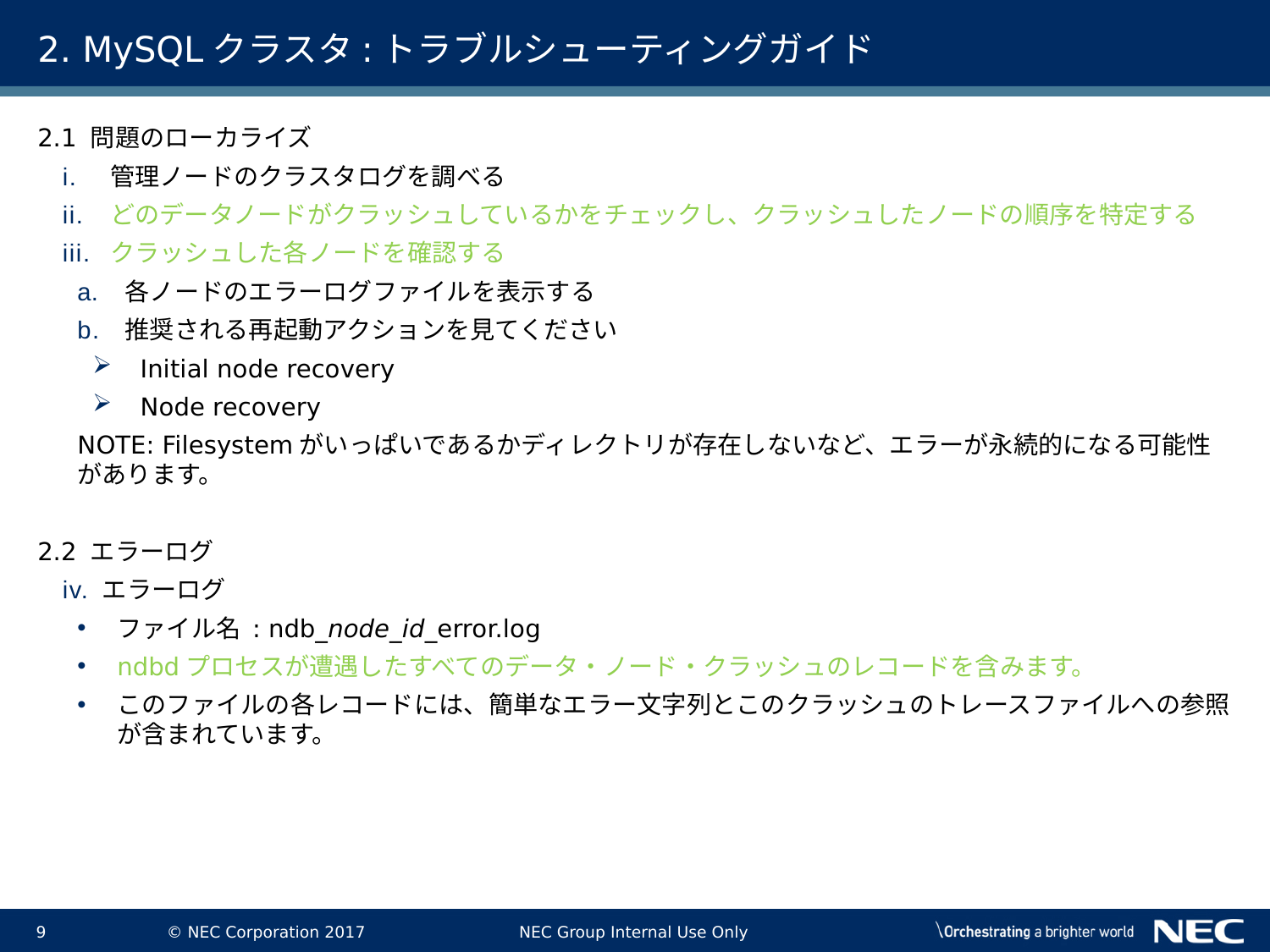

# 2. MySQLクラスタ:トラブルシューティングガイド
2.1 問題のローカライズ
管理ノードのクラスタログを調べる
どのデータノードがクラッシュしているかをチェックし、クラッシュしたノードの順序を特定する
クラッシュした各ノードを確認する
各ノードのエラーログファイルを表示する
推奨される再起動アクションを見てください
Initial node recovery
Node recovery
NOTE: Filesystemがいっぱいであるかディレクトリが存在しないなど、エラーが永続的になる可能性があります。

2.2 エラーログ
エラーログ
ファイル名 : ndb_node_id_error.log
ndbdプロセスが遭遇したすべてのデータ・ノード・クラッシュのレコードを含みます。
このファイルの各レコードには、簡単なエラー文字列とこのクラッシュのトレースファイルへの参照が含まれています。